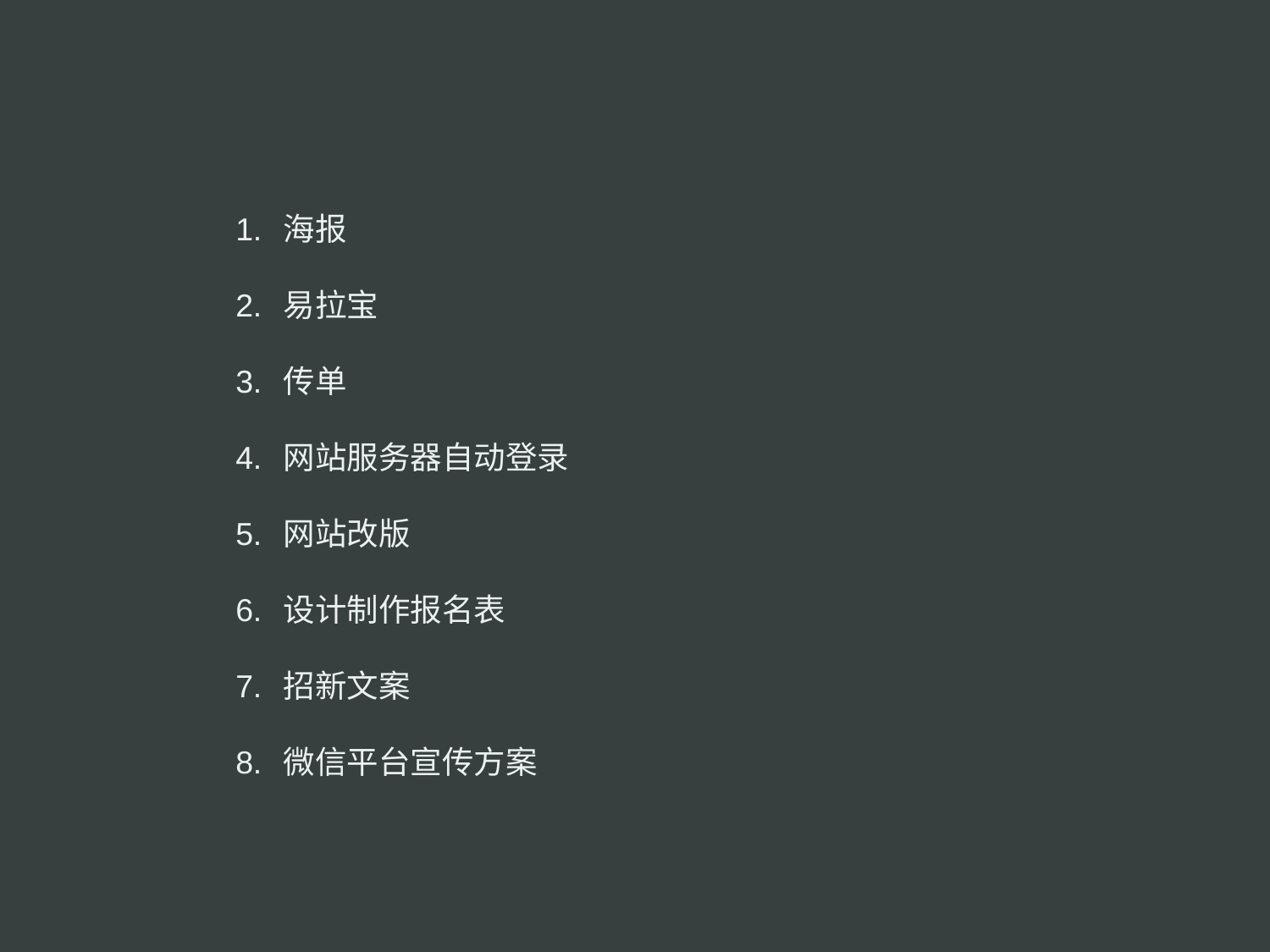

海报
易拉宝
传单
网站服务器自动登录
网站改版
设计制作报名表
招新文案
微信平台宣传方案